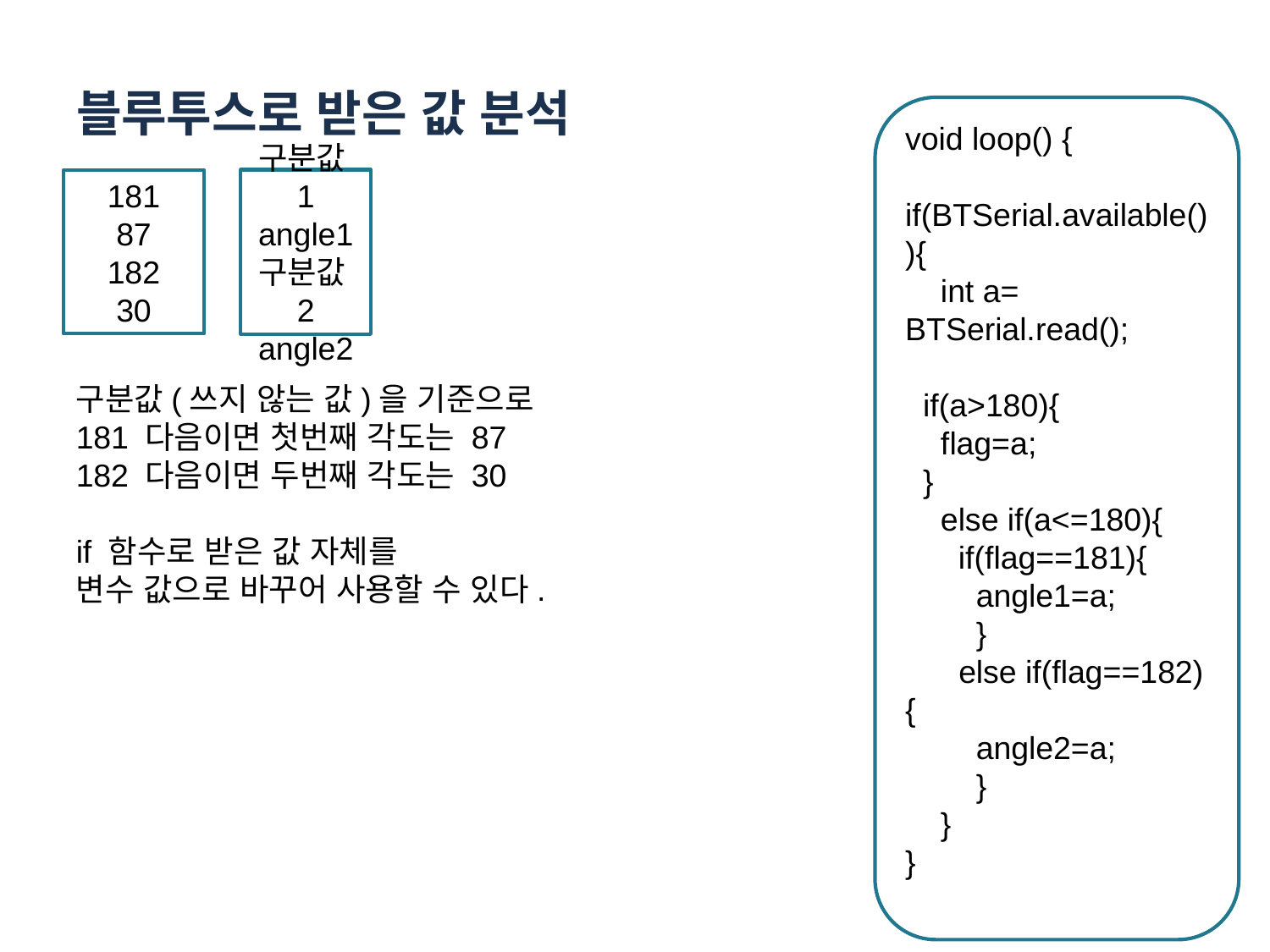

# 블루투스로 받은 값 분석
void loop() {
  if(BTSerial.available()){
    int a= BTSerial.read();

  if(a>180){
    flag=a;
  }
    else if(a<=180){
      if(flag==181){
        angle1=a;
        }
      else if(flag==182){
        angle2=a;
        }
    }
}

구분값1
angle1
구분값2
angle2
181
87
182
30
구분값(쓰지 않는 값)을 기준으로
181 다음이면 첫번째 각도는 87
182 다음이면 두번째 각도는 30

if 함수로 받은 값 자체를
변수 값으로 바꾸어 사용할 수 있다.